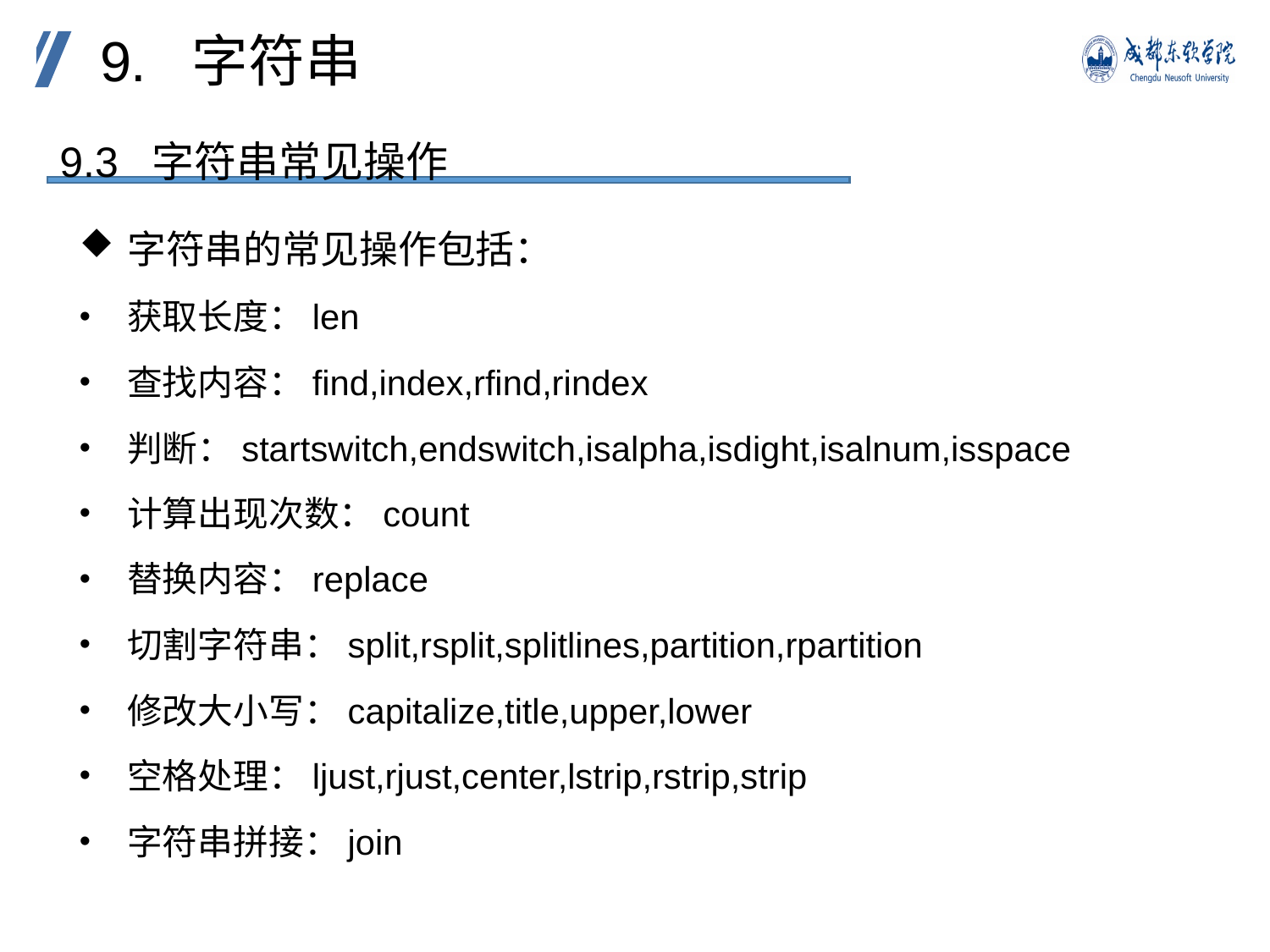

9.  字符串
9.3  字符串常见操作

字符串的常见操作包括：
获取长度：len
查找内容：find,index,rfind,rindex
判断：startswitch,endswitch,isalpha,isdight,isalnum,isspace
计算出现次数：count
替换内容：replace
切割字符串：split,rsplit,splitlines,partition,rpartition
修改大小写：capitalize,title,upper,lower
空格处理：ljust,rjust,center,lstrip,rstrip,strip
字符串拼接：join